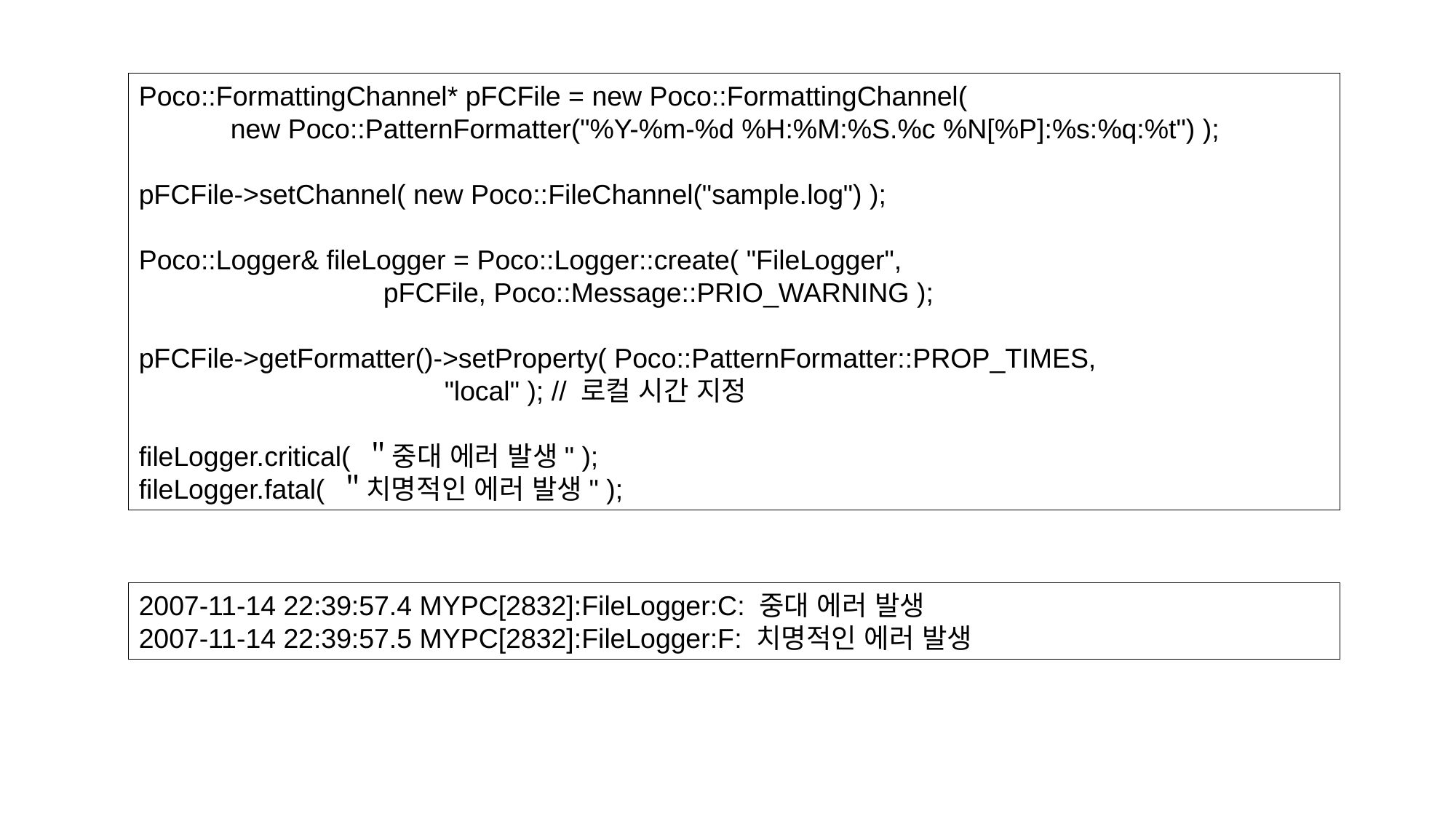

Poco::FormattingChannel* pFCFile = new Poco::FormattingChannel(
            new Poco::PatternFormatter("%Y-%m-%d %H:%M:%S.%c %N[%P]:%s:%q:%t") );

pFCFile->setChannel( new Poco::FileChannel("sample.log") );

Poco::Logger& fileLogger = Poco::Logger::create( "FileLogger",
                                pFCFile, Poco::Message::PRIO_WARNING );

pFCFile->getFormatter()->setProperty( Poco::PatternFormatter::PROP_TIMES,
                                        "local" ); // 로컬 시간 지정

fileLogger.critical( ＂중대 에러 발생" );
fileLogger.fatal( ＂치명적인 에러 발생" );
2007-11-14 22:39:57.4 MYPC[2832]:FileLogger:C: 중대 에러 발생
2007-11-14 22:39:57.5 MYPC[2832]:FileLogger:F: 치명적인 에러 발생